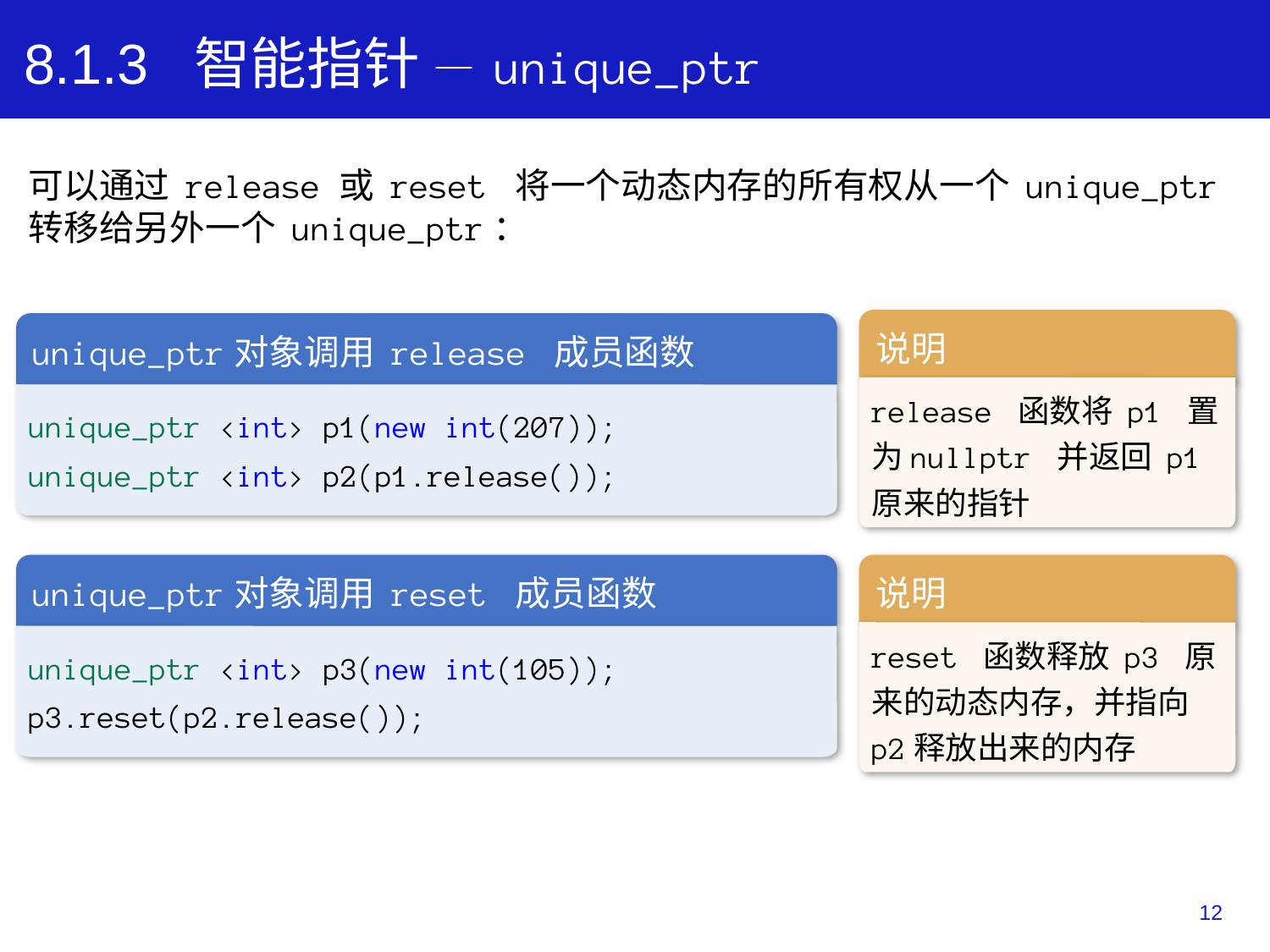

8.1.3  智能指针 — unique_ptr
可以通过 release 或 reset 将一个动态内存的所有权从一个 unique_ptr 转移给另外一个 unique_ptr：
学习目标
说明
release 函数将 p1 置为nullptr 并返回 p1 原来的指针
unique_ptr对象调用 release 成员函数
unique_ptr <int> p1(new int(207));
unique_ptr <int> p2(p1.release());
unique_ptr对象调用 reset 成员函数
unique_ptr <int> p3(new int(105));
p3.reset(p2.release());
说明
reset 函数释放 p3 原来的动态内存，并指向 p2释放出来的内存
12